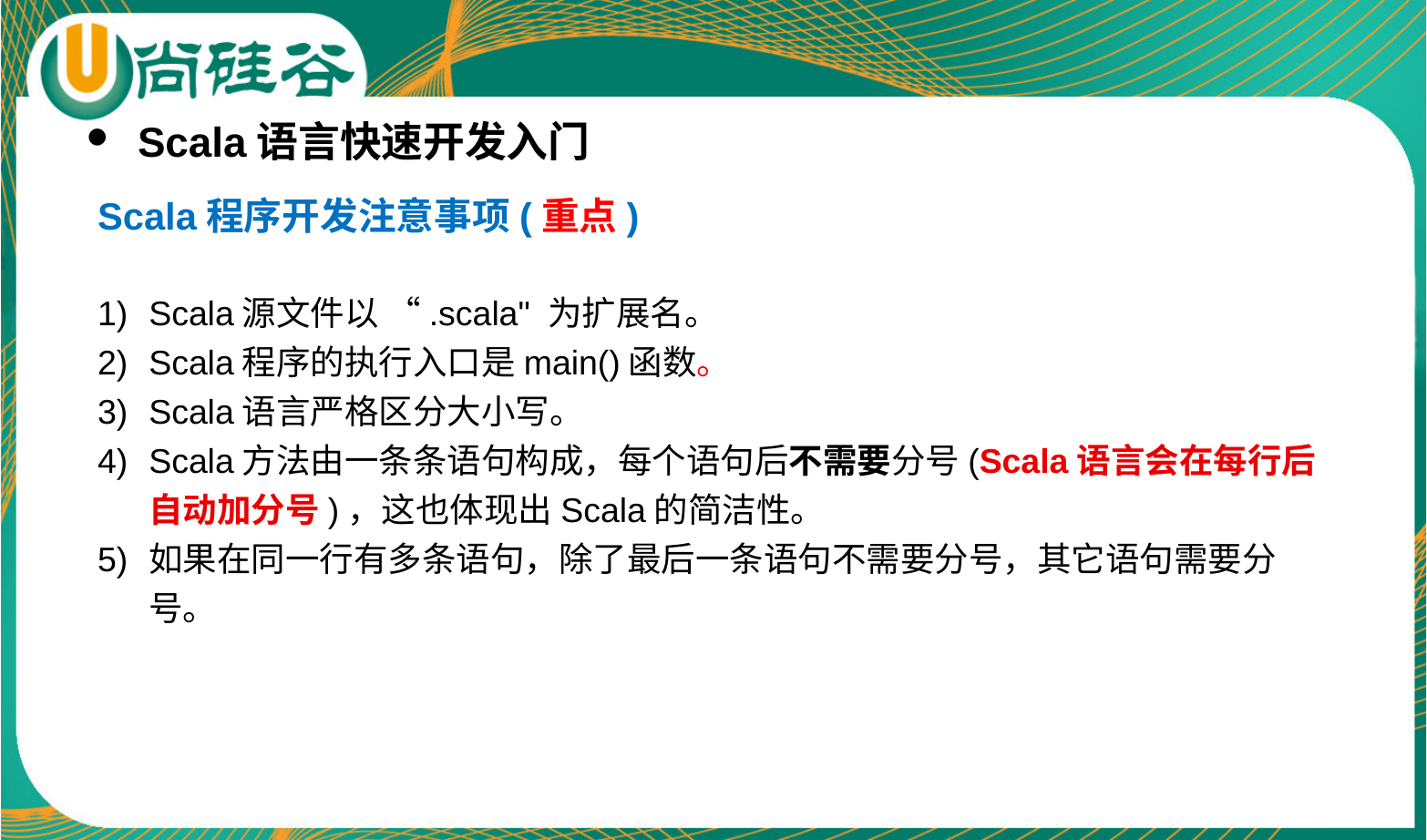

Scala语言快速开发入门
Scala程序开发注意事项(重点)

Scala源文件以 “.scala" 为扩展名。
Scala程序的执行入口是main()函数。
Scala语言严格区分大小写。
Scala方法由一条条语句构成，每个语句后不需要分号(Scala语言会在每行后自动加分号)，这也体现出Scala的简洁性。
如果在同一行有多条语句，除了最后一条语句不需要分号，其它语句需要分号。